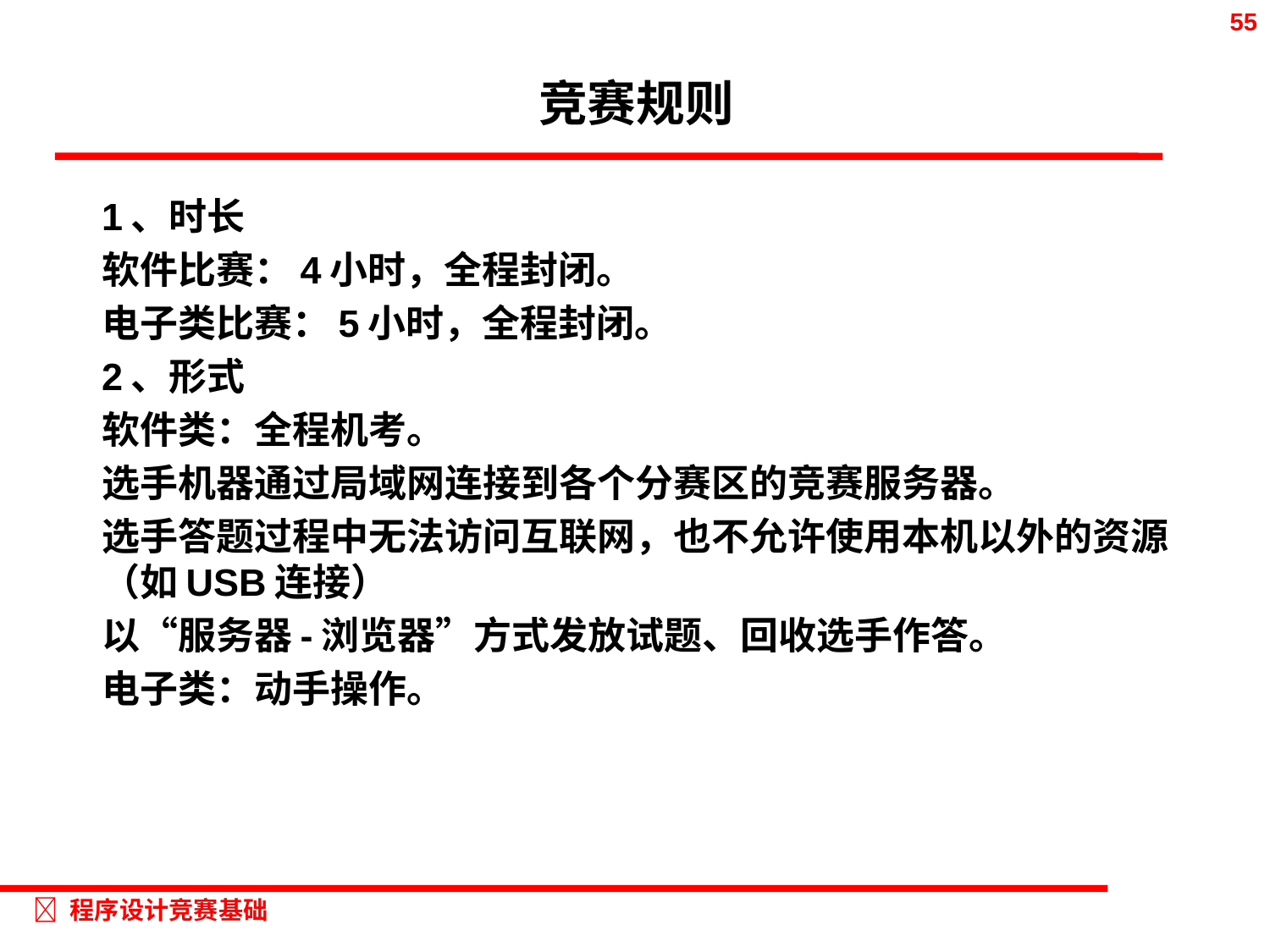

# 竞赛规则
1、时长
软件比赛：4小时，全程封闭。
电子类比赛：5小时，全程封闭。
2、形式
软件类：全程机考。
选手机器通过局域网连接到各个分赛区的竞赛服务器。
选手答题过程中无法访问互联网，也不允许使用本机以外的资源（如USB连接）
以“服务器-浏览器”方式发放试题、回收选手作答。
电子类：动手操作。